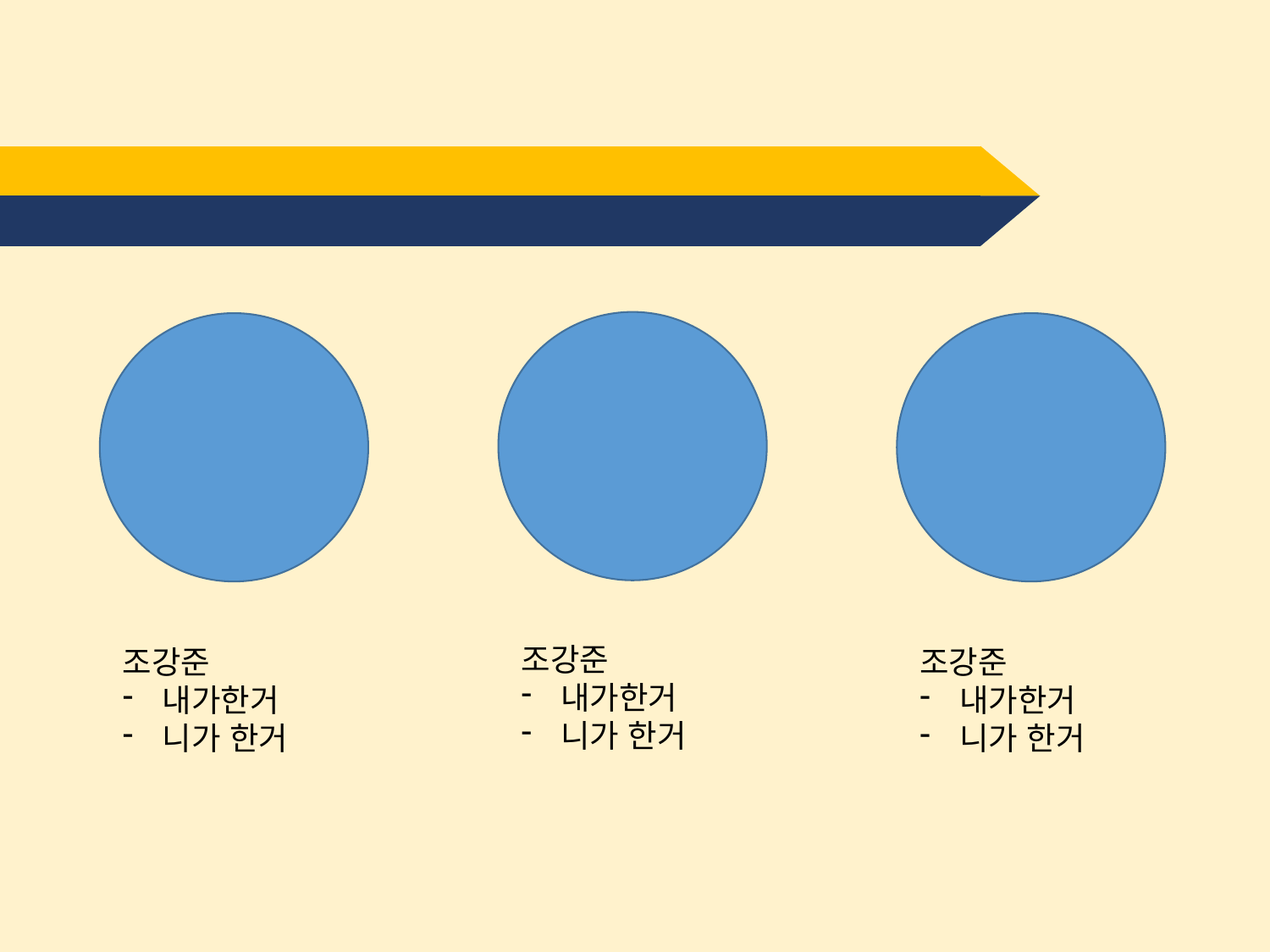

조강준
내가한거
니가 한거
조강준
내가한거
니가 한거
조강준
내가한거
니가 한거